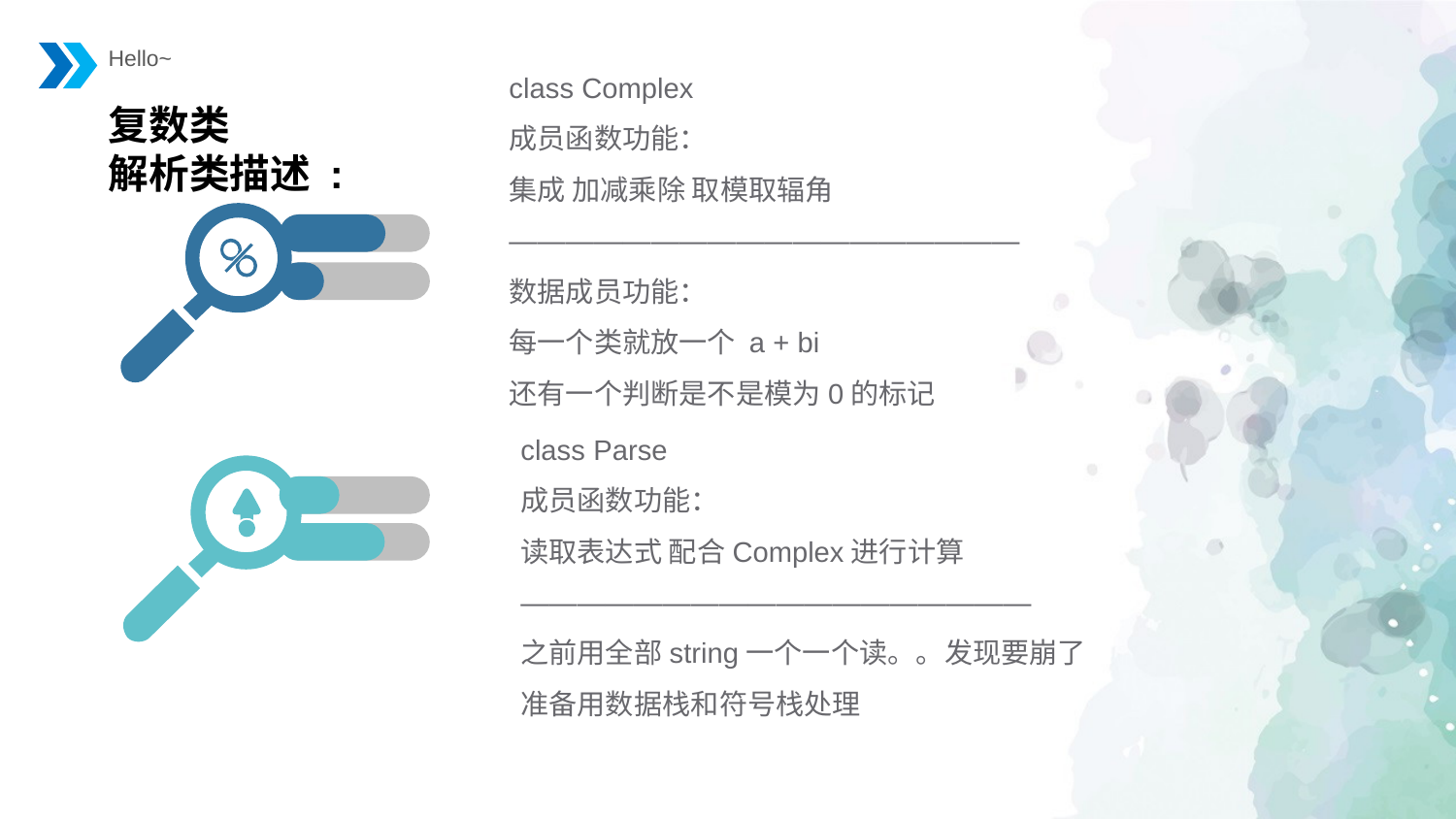

class Complex
成员函数功能：
集成 加减乘除 取模取辐角
——————————————————
数据成员功能：
每一个类就放一个 a + bi
还有一个判断是不是模为0的标记
复数类
解析类描述 :

class Parse
成员函数功能：
读取表达式 配合Complex进行计算
——————————————————
之前用全部string一个一个读。。发现要崩了
准备用数据栈和符号栈处理